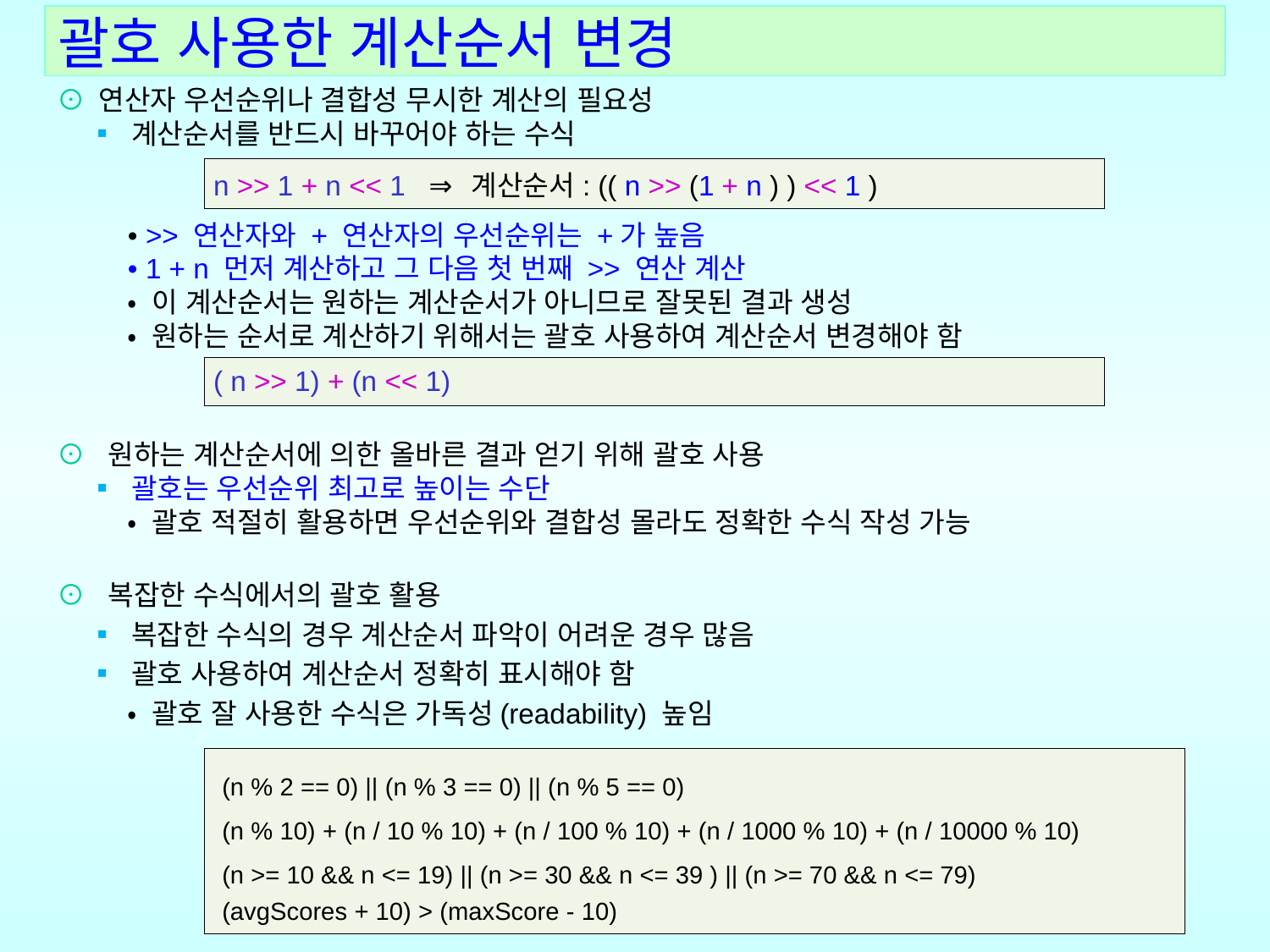

괄호 사용한 계산순서 변경
⊙ 연산자 우선순위나 결합성 무시한 계산의 필요성
    ▪ 계산순서를 반드시 바꾸어야 하는 수식

         • >> 연산자와 + 연산자의 우선순위는 +가 높음
         • 1 + n 먼저 계산하고 그 다음 첫 번째 >> 연산 계산
         • 이 계산순서는 원하는 계산순서가 아니므로 잘못된 결과 생성
         • 원하는 순서로 계산하기 위해서는 괄호 사용하여 계산순서 변경해야 함

⊙  원하는 계산순서에 의한 올바른 결과 얻기 위해 괄호 사용
    ▪ 괄호는 우선순위 최고로 높이는 수단
         • 괄호 적절히 활용하면 우선순위와 결합성 몰라도 정확한 수식 작성 가능

⊙  복잡한 수식에서의 괄호 활용
    ▪ 복잡한 수식의 경우 계산순서 파악이 어려운 경우 많음
    ▪ 괄호 사용하여 계산순서 정확히 표시해야 함
         • 괄호 잘 사용한 수식은 가독성(readability) 높임
| n >> 1 + n << 1 ⇒ 계산순서: (( n >> (1 + n ) ) << 1 ) |
| --- |
| ( n >> 1) + (n << 1) |
| --- |
| (n % 2 == 0) || (n % 3 == 0) || (n % 5 == 0) (n % 10) + (n / 10 % 10) + (n / 100 % 10) + (n / 1000 % 10) + (n / 10000 % 10) (n >= 10 && n <= 19) || (n >= 30 && n <= 39 ) || (n >= 70 && n <= 79) (avgScores + 10) > (maxScore - 10) |
| --- |